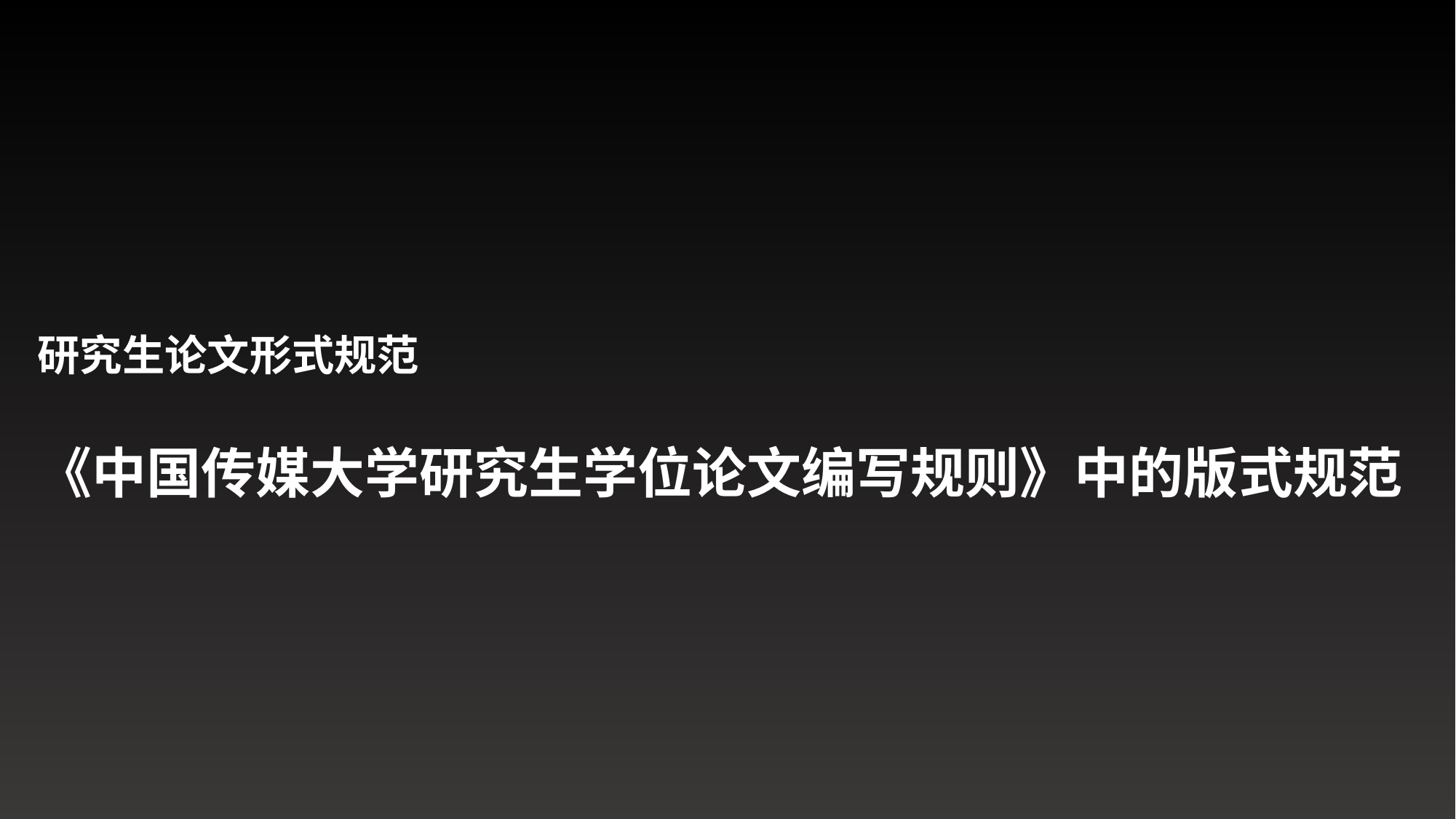

研究生论文形式规范
《中国传媒大学研究生学位论文编写规则》中的版 式规 范